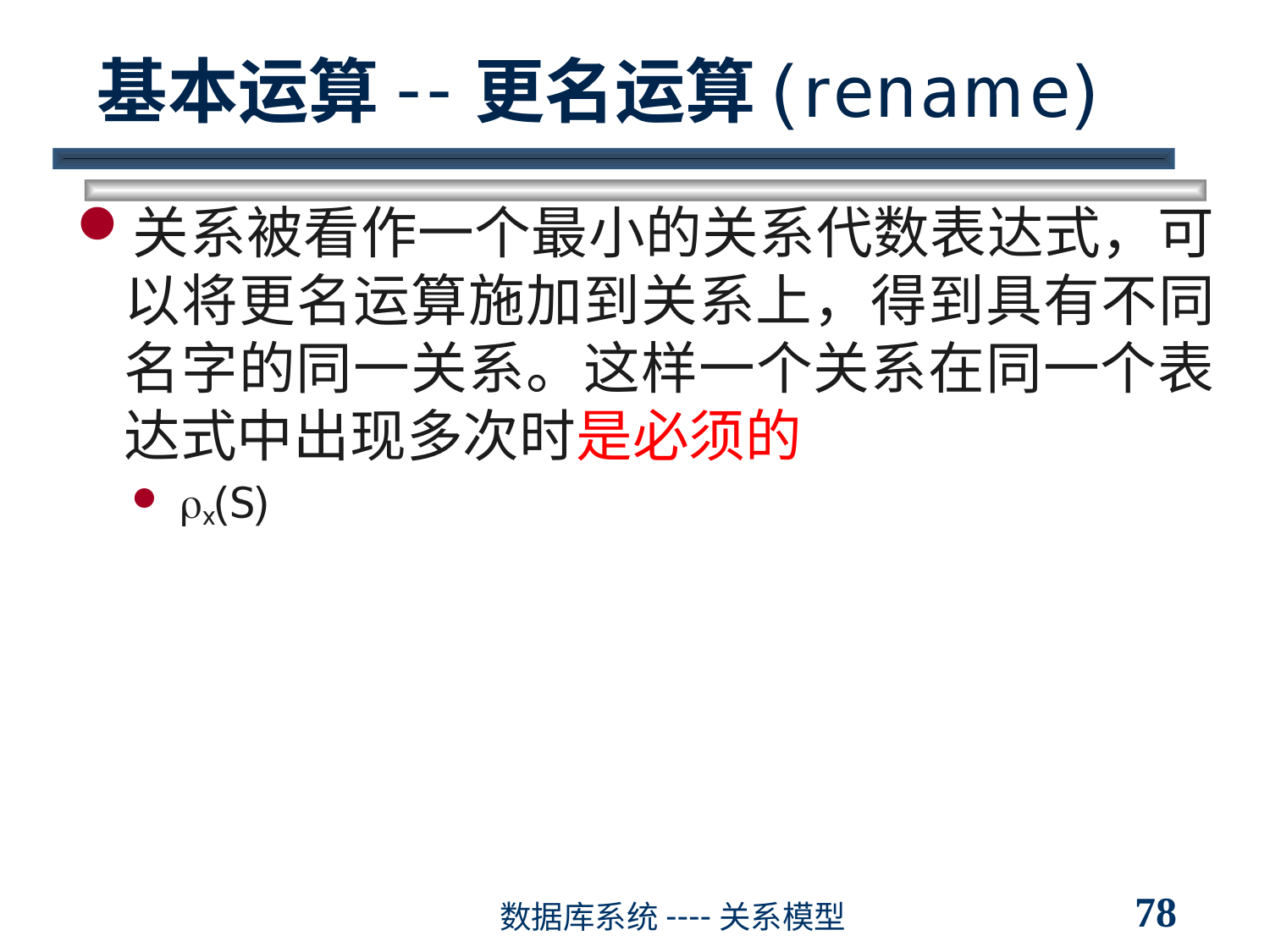

# 基本运算--更名运算(rename)
关系被看作一个最小的关系代数表达式，可以将更名运算施加到关系上，得到具有不同名字的同一关系。这样一个关系在同一个表达式中出现多次时是必须的
ρx(S)

78
数据库系统----关系模型